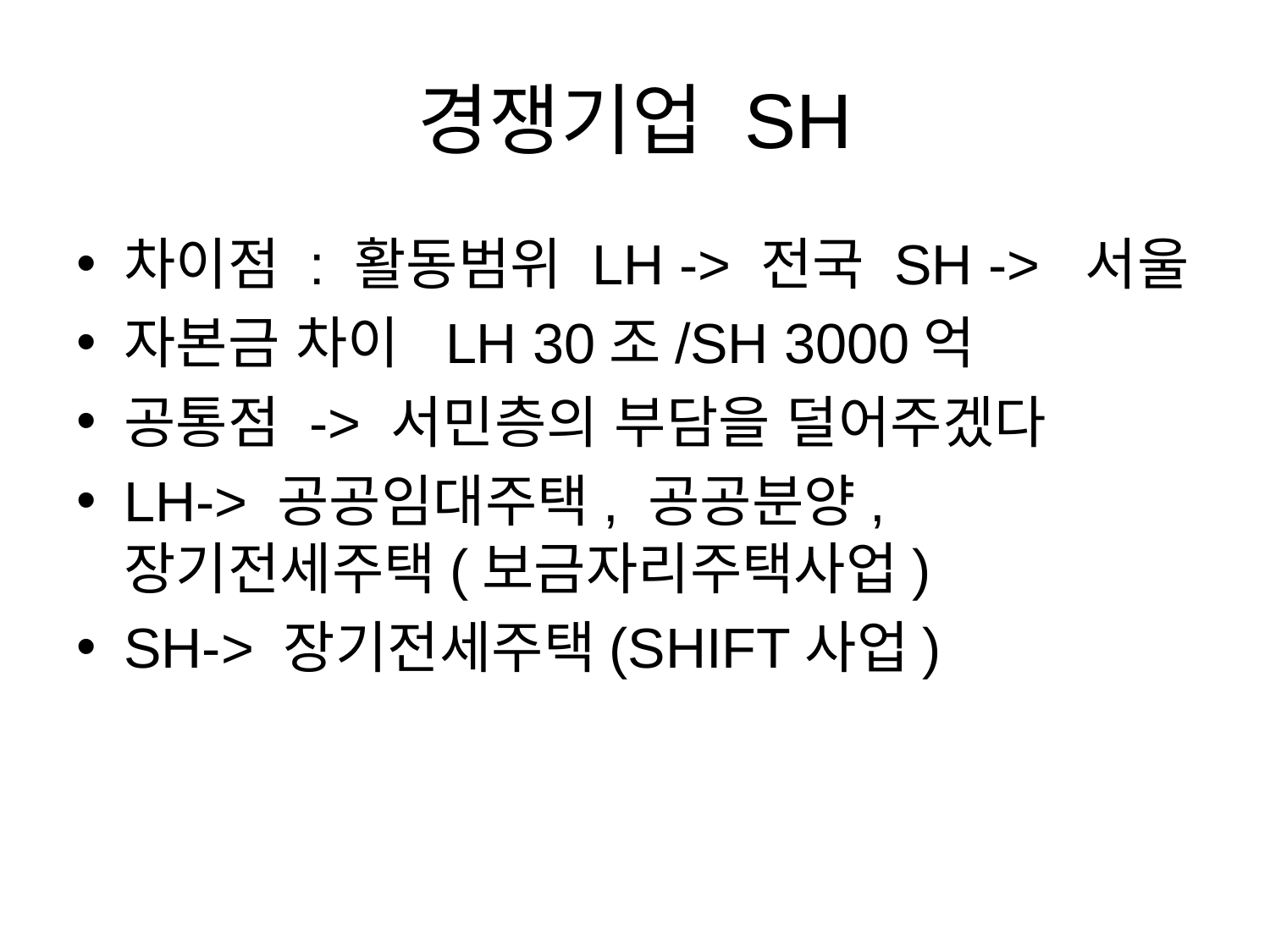

# 경쟁기업 SH
차이점 : 활동범위 LH -> 전국 SH ->  서울
자본금 차이  LH 30조/SH 3000억
공통점 -> 서민층의 부담을 덜어주겠다
LH-> 공공임대주택, 공공분양, 장기전세주택(보금자리주택사업)
SH-> 장기전세주택(SHIFT사업)